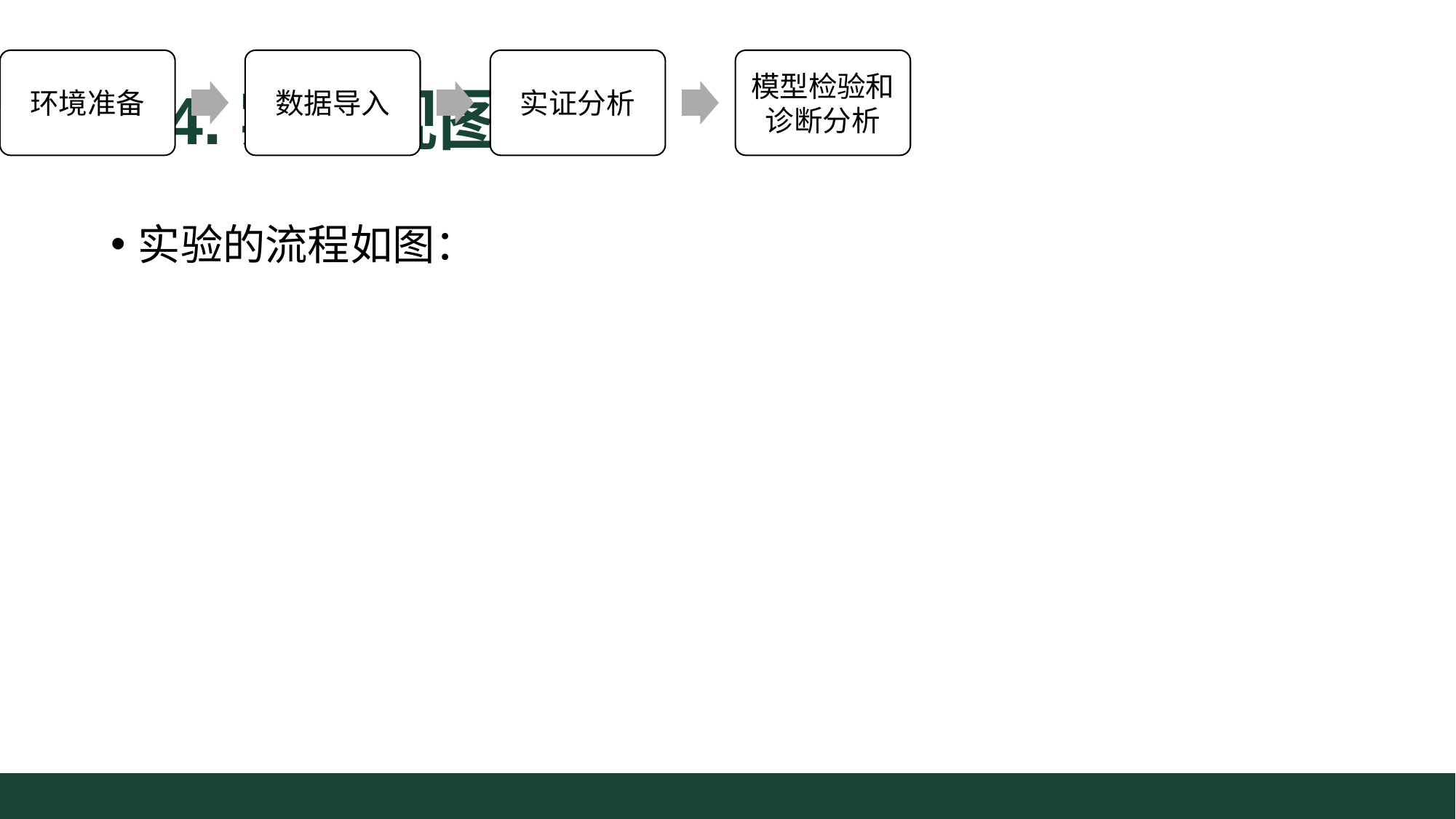

# 1.4.实验视图
实验的流程如图：
环境准备

数据导入

实证分析

模型检验和诊断分析